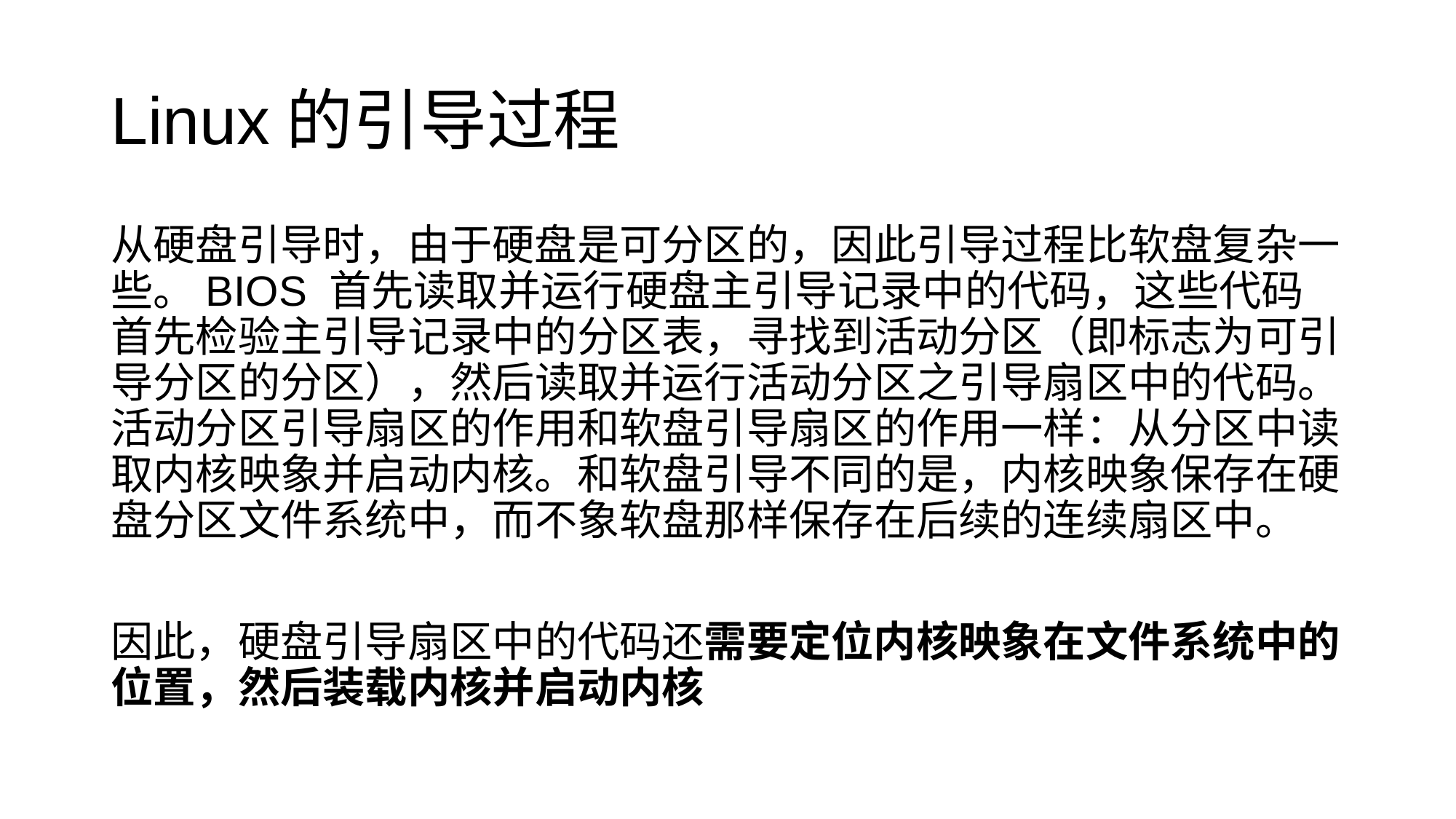

# Linux的引导过程
从硬盘引导时，由于硬盘是可分区的，因此引导过程比软盘复杂一些。BIOS 首先读取并运行硬盘主引导记录中的代码，这些代码首先检验主引导记录中的分区表，寻找到活动分区（即标志为可引导分区的分区），然后读取并运行活动分区之引导扇区中的代码。活动分区引导扇区的作用和软盘引导扇区的作用一样：从分区中读取内核映象并启动内核。和软盘引导不同的是，内核映象保存在硬盘分区文件系统中，而不象软盘那样保存在后续的连续扇区中。

因此，硬盘引导扇区中的代码还需要定位内核映象在文件系统中的位置，然后装载内核并启动内核